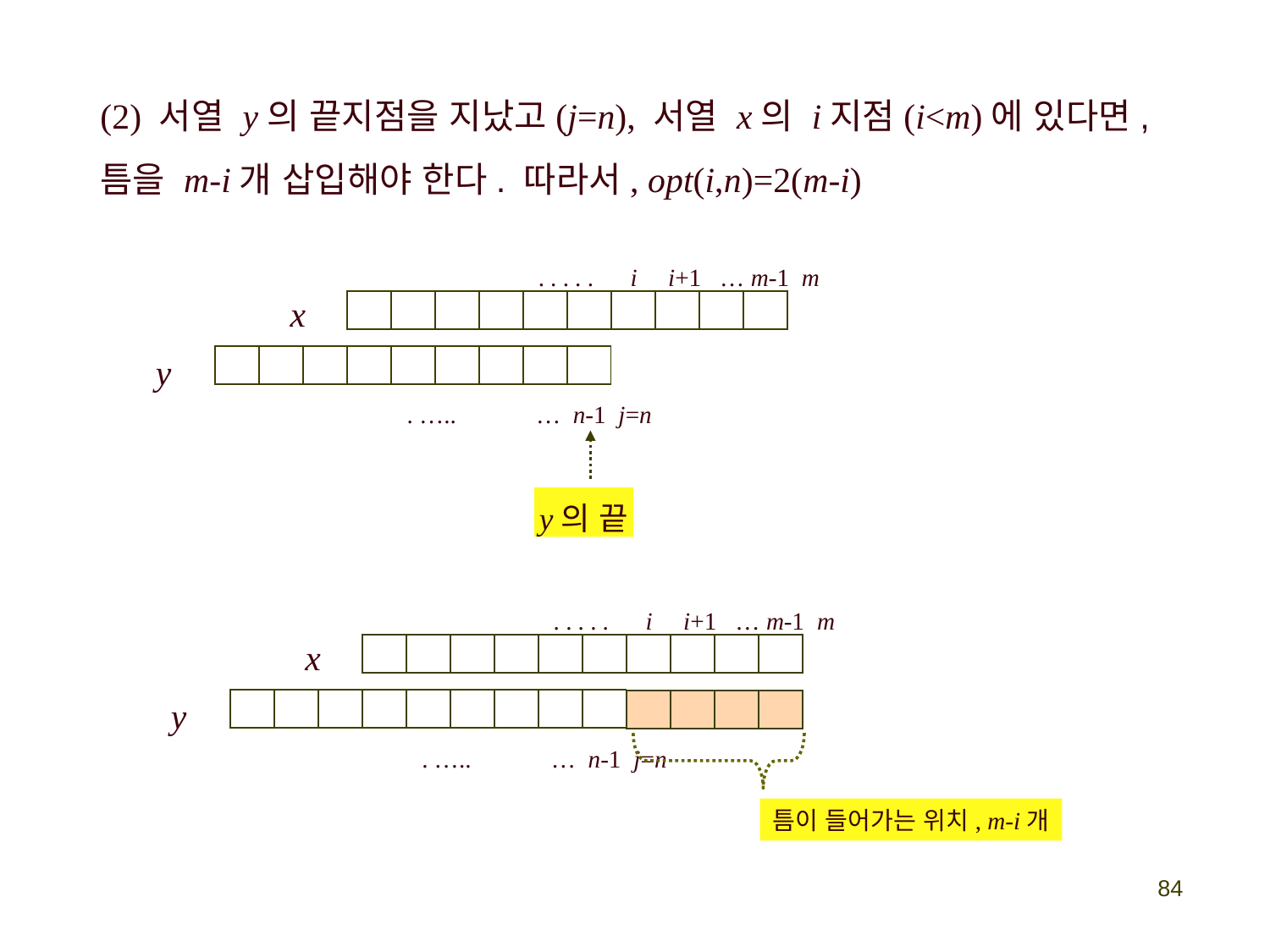

(2) 서열 y의 끝지점을 지났고(j=n), 서열 x의 i지점(i<m)에 있다면, 틈을 m-i개 삽입해야 한다. 따라서, opt(i,n)=2(m-i)
                            . . . . .      i     i+1   … m-1  m
x
|  |  |  |  |  |  |  |  |  |  |
| --- | --- | --- | --- | --- | --- | --- | --- | --- | --- |
y
|  |  |  |  |  |  |  |  |  |
| --- | --- | --- | --- | --- | --- | --- | --- | --- |
                            . …..             …  n-1  j=n
y의 끝
                            . . . . .      i     i+1   … m-1  m
x
|  |  |  |  |  |  |  |  |  |  |
| --- | --- | --- | --- | --- | --- | --- | --- | --- | --- |
y

|  |  |  |  |  |  |  |  |  |
| --- | --- | --- | --- | --- | --- | --- | --- | --- |
|  |  |  |  |
| --- | --- | --- | --- |
                            . …..             …  n-1  j=n
틈이 들어가는 위치, m-i개
84